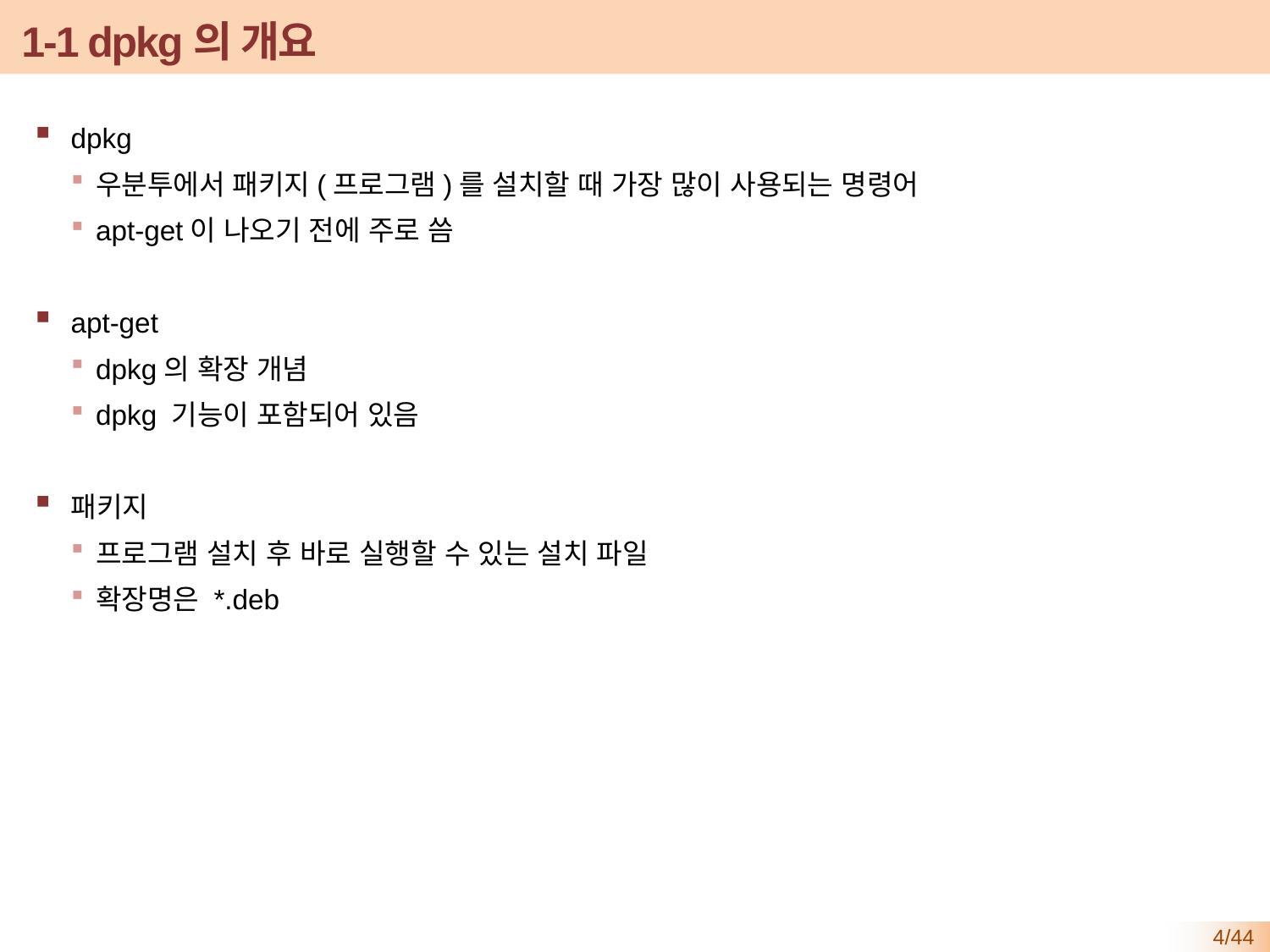

# 1-1 dpkg의 개요
dpkg
우분투에서 패키지(프로그램)를 설치할 때 가장 많이 사용되는 명령어
apt-get이 나오기 전에 주로 씀

apt-get
dpkg의 확장 개념
dpkg 기능이 포함되어 있음

패키지
프로그램 설치 후 바로 실행할 수 있는 설치 파일
확장명은 *.deb